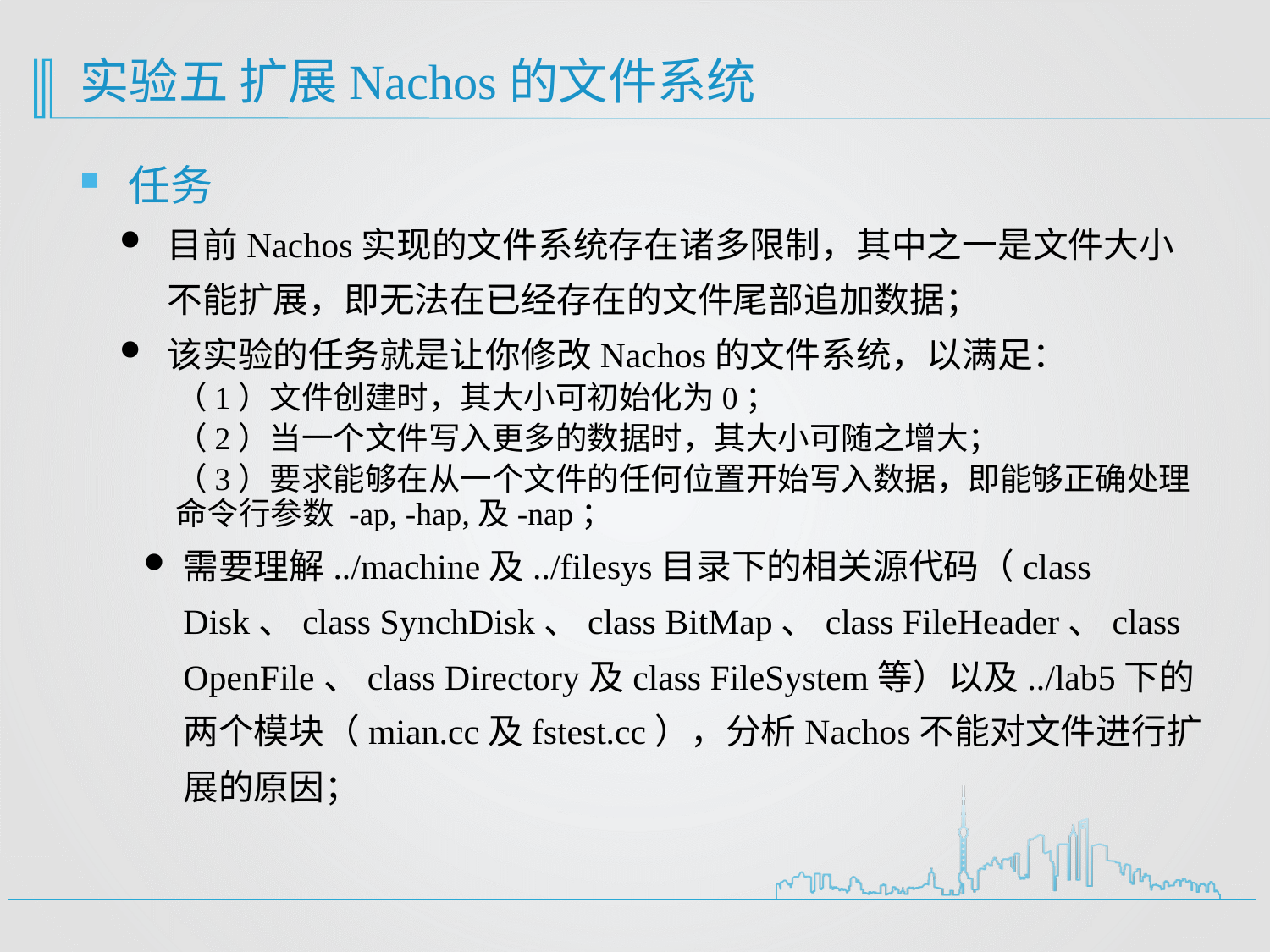

# 实验五 扩展Nachos的文件系统
任务
目前Nachos实现的文件系统存在诸多限制，其中之一是文件大小不能扩展，即无法在已经存在的文件尾部追加数据；
该实验的任务就是让你修改Nachos的文件系统，以满足：
（1）文件创建时，其大小可初始化为0；
（2）当一个文件写入更多的数据时，其大小可随之增大；
（3）要求能够在从一个文件的任何位置开始写入数据，即能够正确处理命令行参数 -ap, -hap,及-nap；
需要理解../machine及../filesys目录下的相关源代码（class Disk、class SynchDisk、class BitMap、class FileHeader、class OpenFile、class Directory及class FileSystem等）以及../lab5下的两个模块（mian.cc及fstest.cc），分析Nachos不能对文件进行扩展的原因；